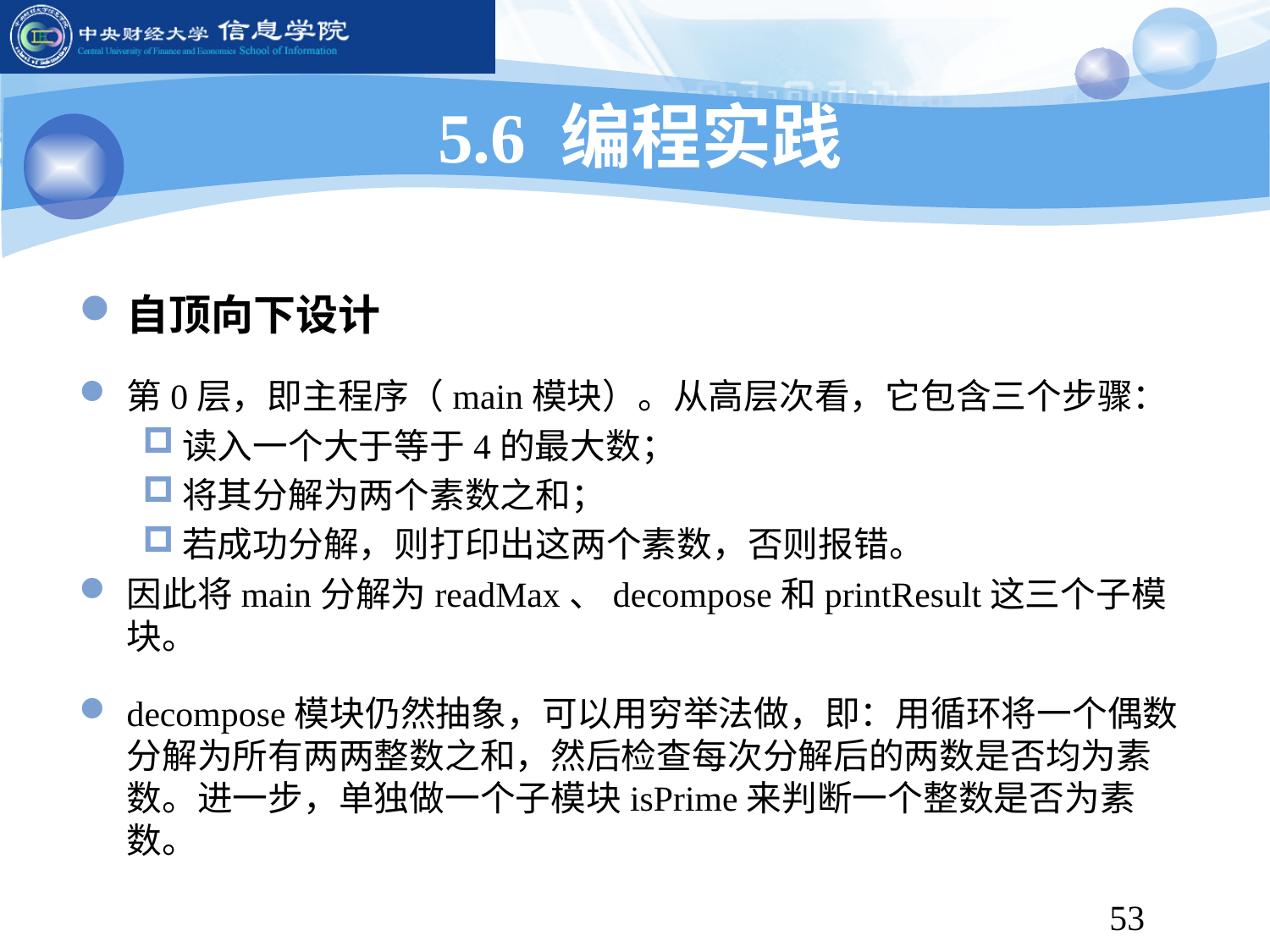

# 5.6 编程实践
自顶向下设计

第0层，即主程序（main模块）。从高层次看，它包含三个步骤：
读入一个大于等于4的最大数；
将其分解为两个素数之和；
若成功分解，则打印出这两个素数，否则报错。
因此将main分解为readMax、decompose和printResult这三个子模块。

decompose模块仍然抽象，可以用穷举法做，即：用循环将一个偶数分解为所有两两整数之和，然后检查每次分解后的两数是否均为素数。进一步，单独做一个子模块isPrime来判断一个整数是否为素数。